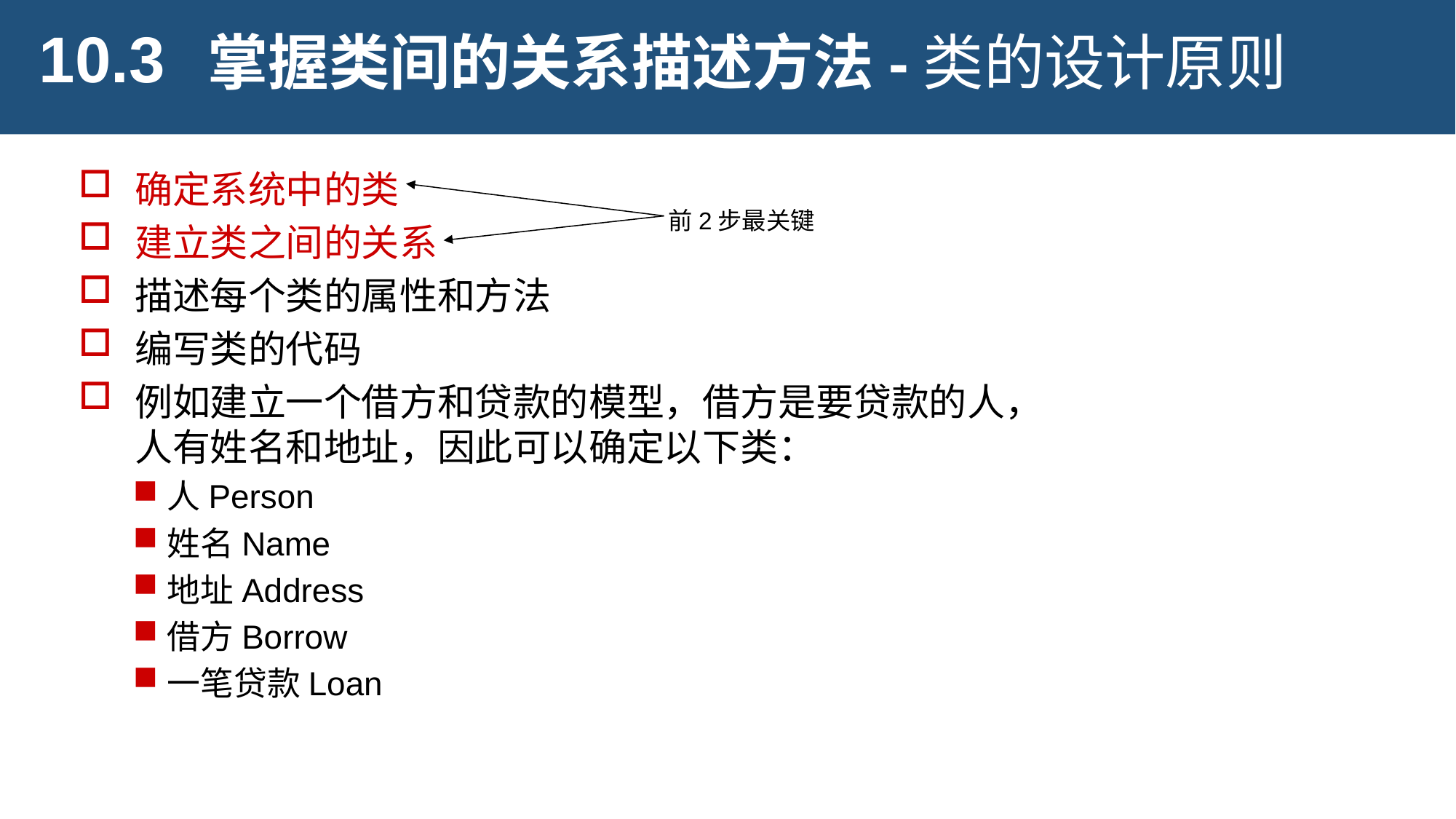

10.3
掌握类间的关系描述方法-类的设计原则
确定系统中的类
建立类之间的关系
描述每个类的属性和方法
编写类的代码
例如建立一个借方和贷款的模型，借方是要贷款的人，人有姓名和地址，因此可以确定以下类：
人Person
姓名Name
地址Address
借方Borrow
一笔贷款Loan

前2步最关键